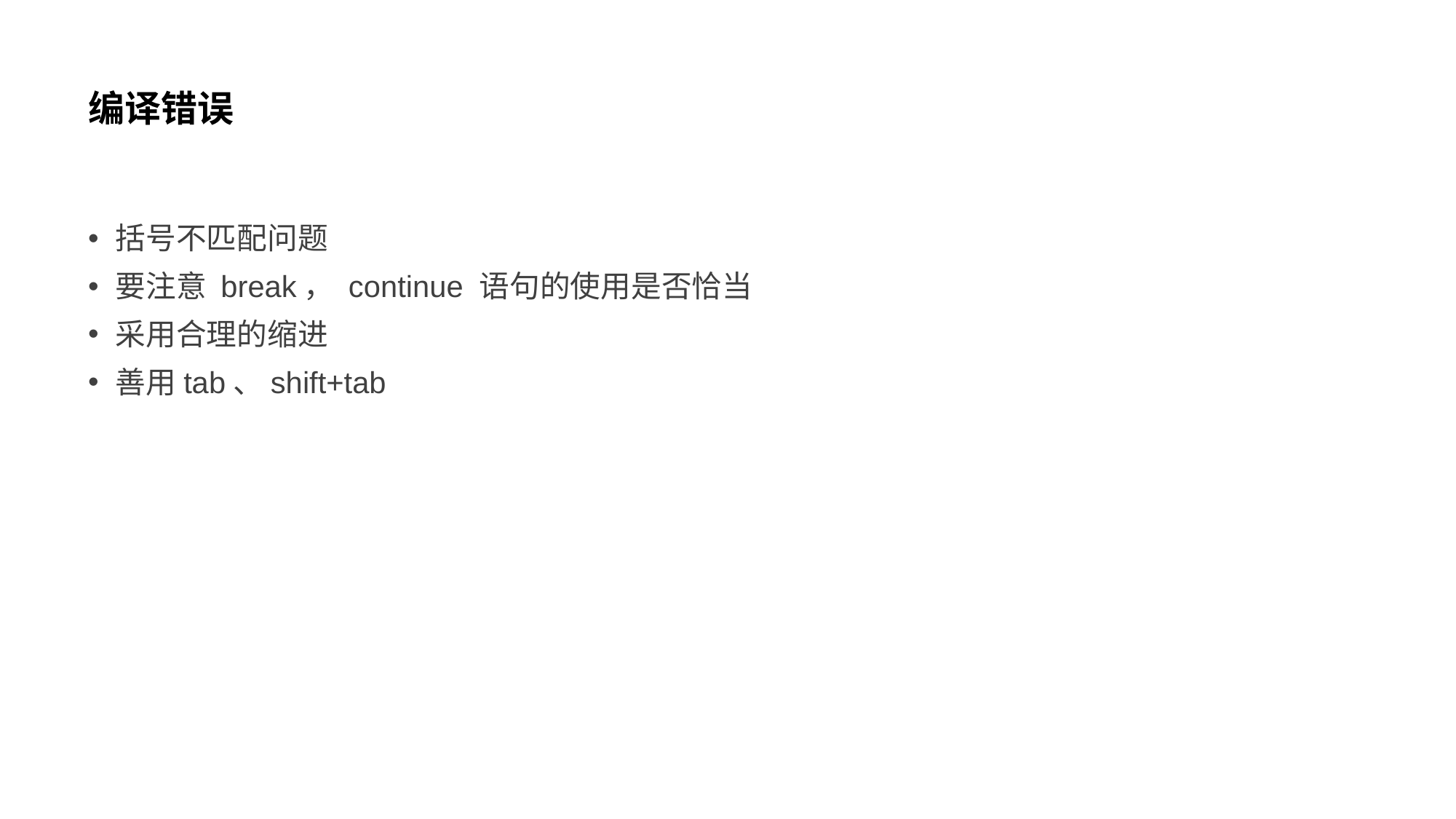

# 编译错误
括号不匹配问题
要注意 break， continue 语句的使用是否恰当
采用合理的缩进
善用tab、shift+tab